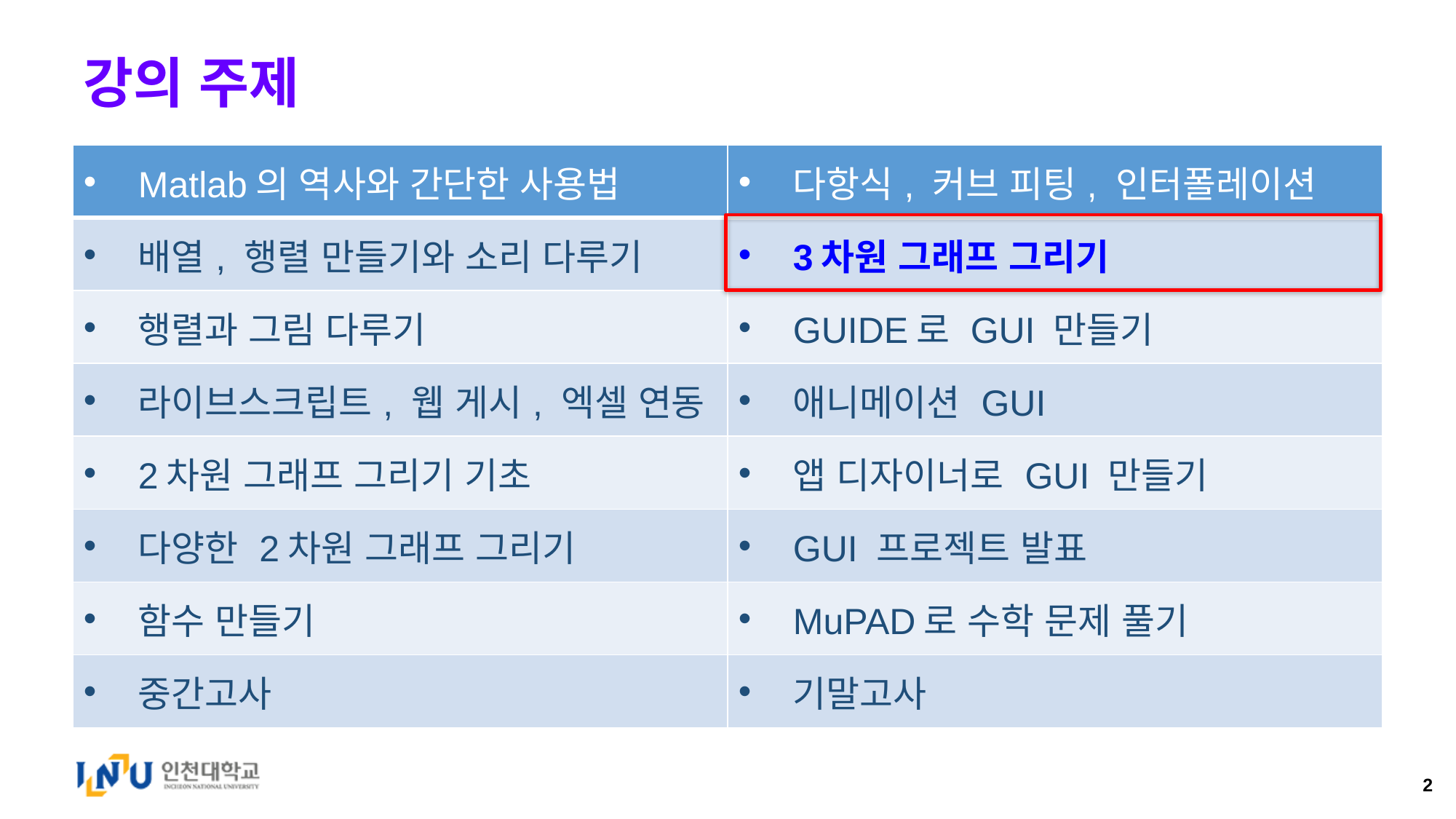

# 강의 주제
| Matlab의 역사와 간단한 사용법 | 다항식, 커브 피팅, 인터폴레이션 |
| --- | --- |
| 배열, 행렬 만들기와 소리 다루기 | 3차원 그래프 그리기 |
| 행렬과 그림 다루기 | GUIDE로 GUI 만들기 |
| 라이브스크립트, 웹 게시, 엑셀 연동 | 애니메이션 GUI |
| 2차원 그래프 그리기 기초 | 앱 디자이너로 GUI 만들기 |
| 다양한 2차원 그래프 그리기 | GUI 프로젝트 발표 |
| 함수 만들기 | MuPAD로 수학 문제 풀기 |
| 중간고사 | 기말고사 |

2